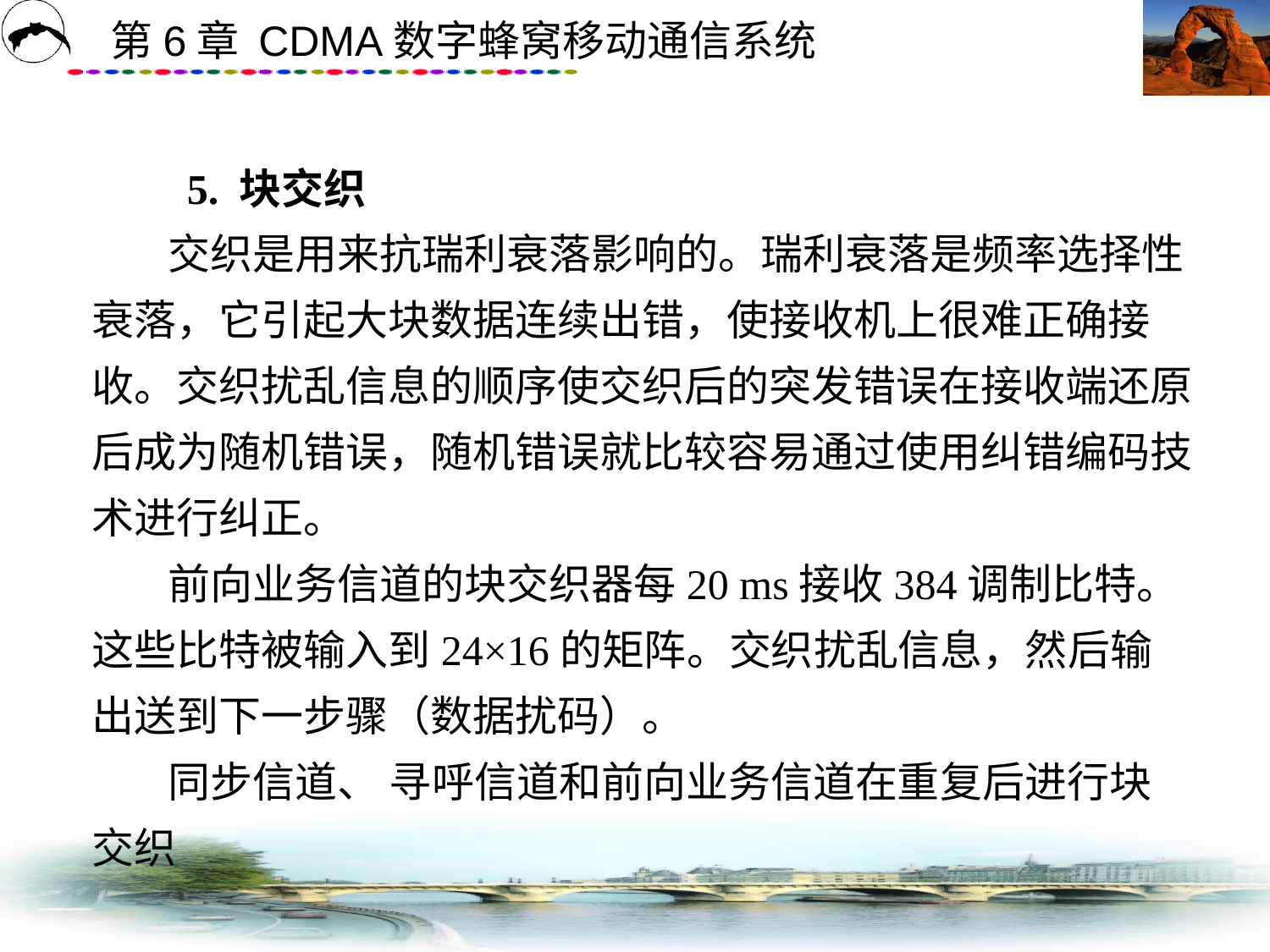

# 5. 块交织 交织是用来抗瑞利衰落影响的。瑞利衰落是频率选择性衰落，它引起大块数据连续出错，使接收机上很难正确接收。交织扰乱信息的顺序使交织后的突发错误在接收端还原后成为随机错误，随机错误就比较容易通过使用纠错编码技术进行纠正。 前向业务信道的块交织器每20 ms接收384调制比特。这些比特被输入到24×16的矩阵。交织扰乱信息，然后输出送到下一步骤（数据扰码）。 同步信道、 寻呼信道和前向业务信道在重复后进行块交织